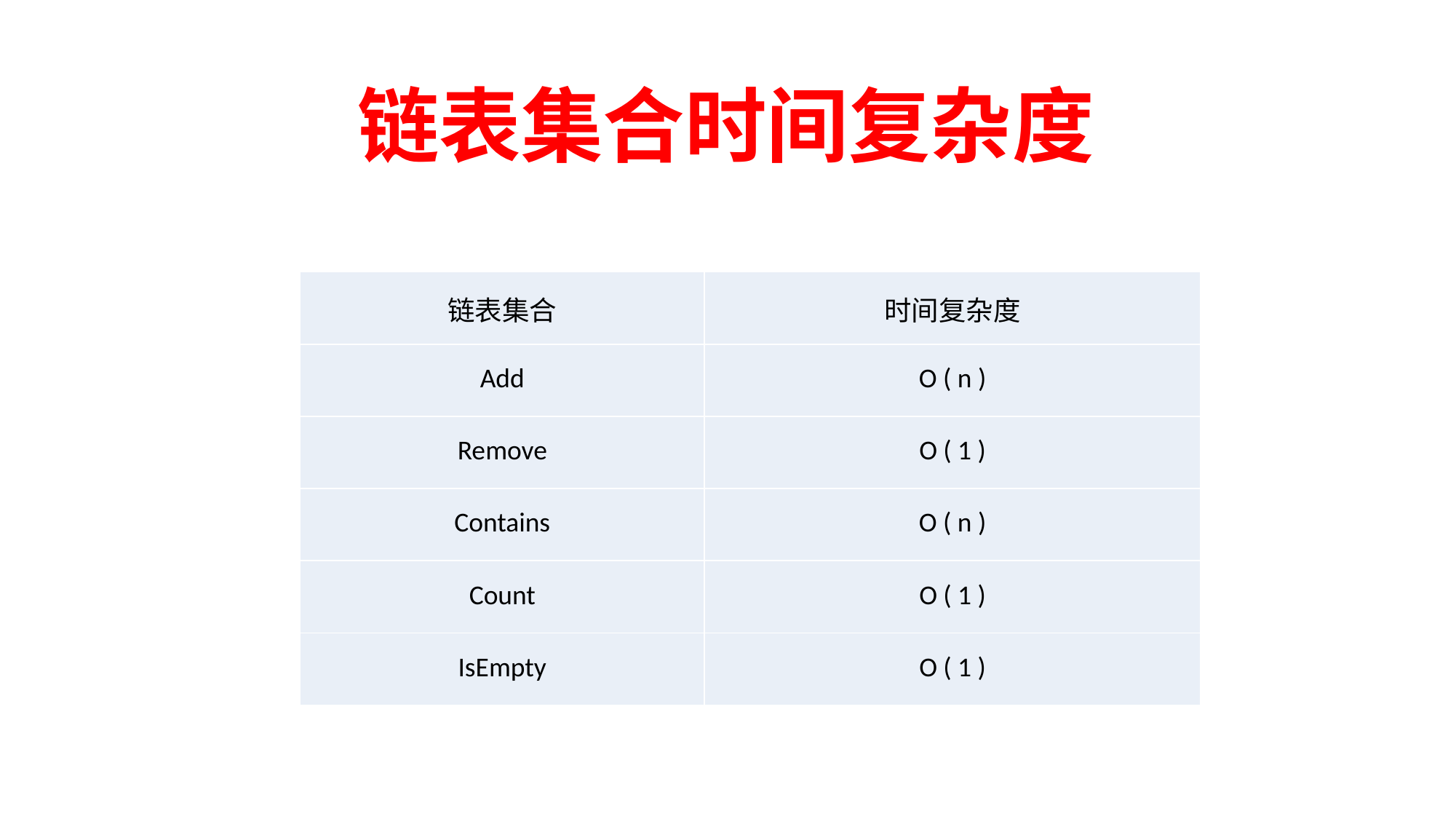

链表集合时间复杂度
| 链表集合 | 时间复杂度 |
| --- | --- |
| Add | O ( n ) |
| Remove | O ( 1 ) |
| Contains | O ( n ) |
| Count | O ( 1 ) |
| IsEmpty | O ( 1 ) |